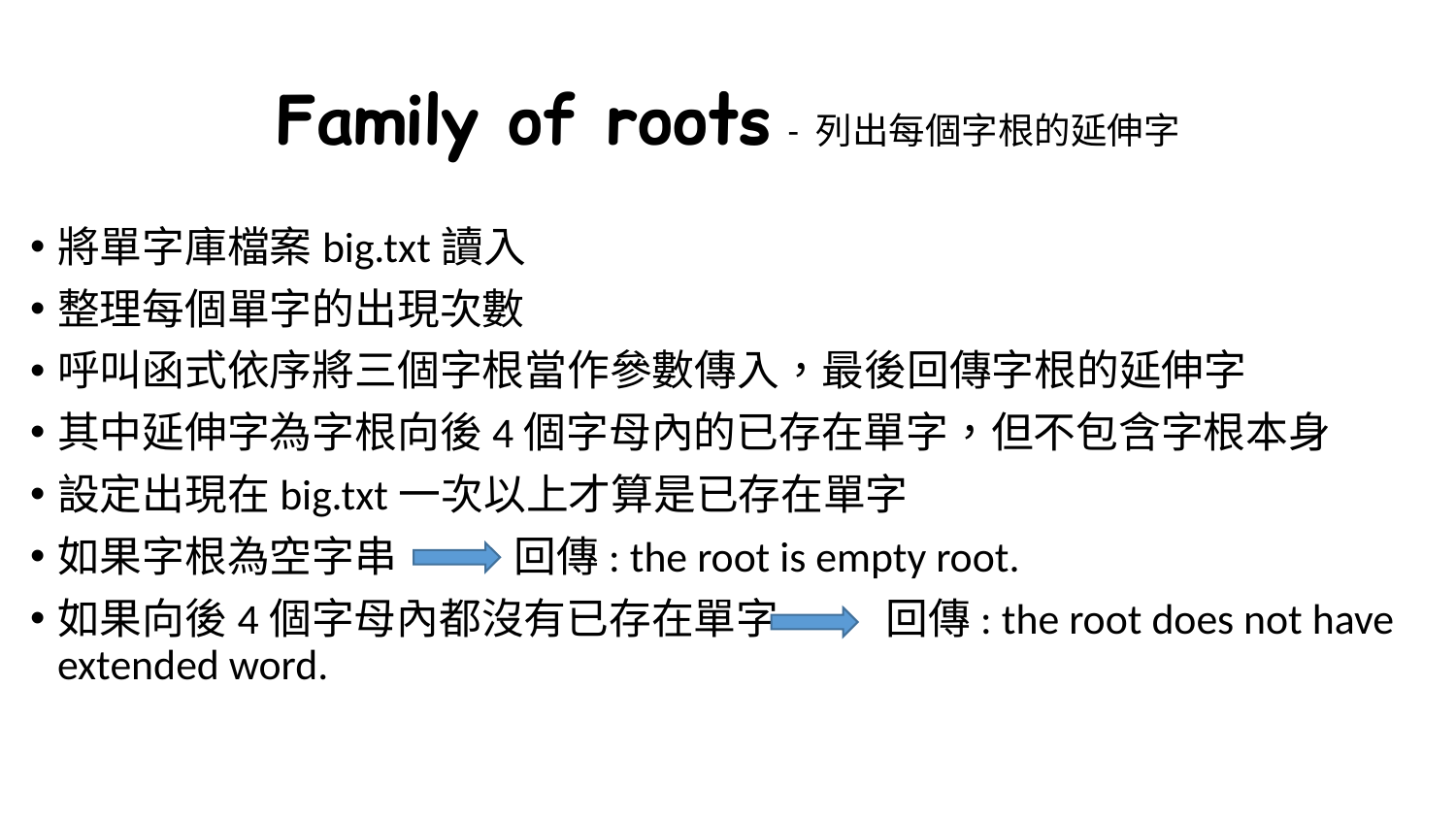

# Family of roots - 列出每個字根的延伸字
將單字庫檔案big.txt讀入
整理每個單字的出現次數
呼叫函式依序將三個字根當作參數傳入，最後回傳字根的延伸字
其中延伸字為字根向後4個字母內的已存在單字，但不包含字根本身
設定出現在big.txt一次以上才算是已存在單字
如果字根為空字串            回傳: the root is empty root.
如果向後4個字母內都沒有已存在單字           回傳: the root does not have extended word.